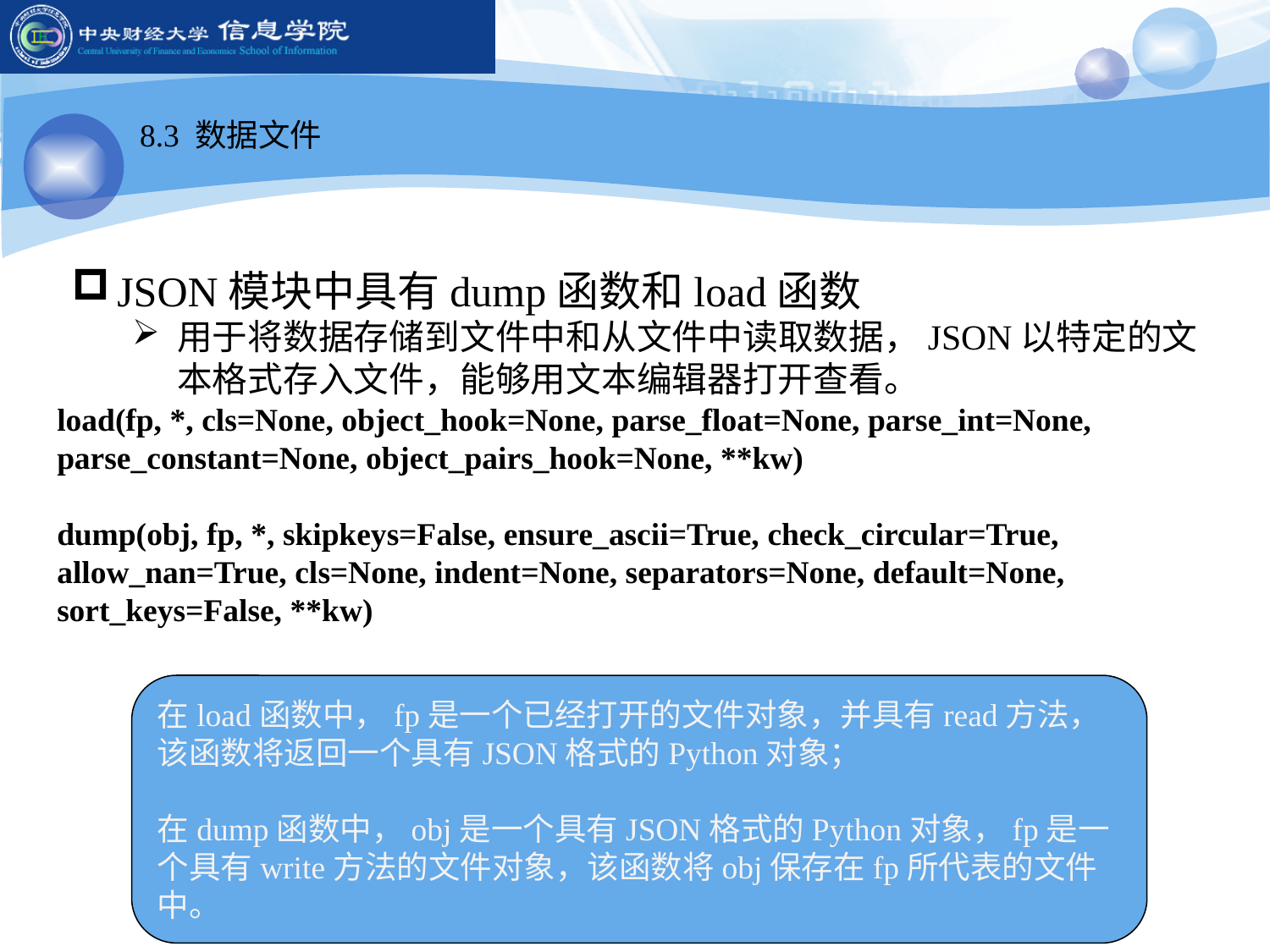

8.3 数据文件
JSON模块中具有dump函数和load函数
用于将数据存储到文件中和从文件中读取数据，JSON以特定的文本格式存入文件，能够用文本编辑器打开查看。
load(fp, *, cls=None, object_hook=None, parse_float=None, parse_int=None, parse_constant=None, object_pairs_hook=None, **kw)

dump(obj, fp, *, skipkeys=False, ensure_ascii=True, check_circular=True, allow_nan=True, cls=None, indent=None, separators=None, default=None, sort_keys=False, **kw)

在load函数中，fp是一个已经打开的文件对象，并具有read方法，该函数将返回一个具有JSON格式的Python对象；

在dump函数中，obj是一个具有JSON格式的Python对象，fp是一个具有write方法的文件对象，该函数将obj保存在fp所代表的文件中。